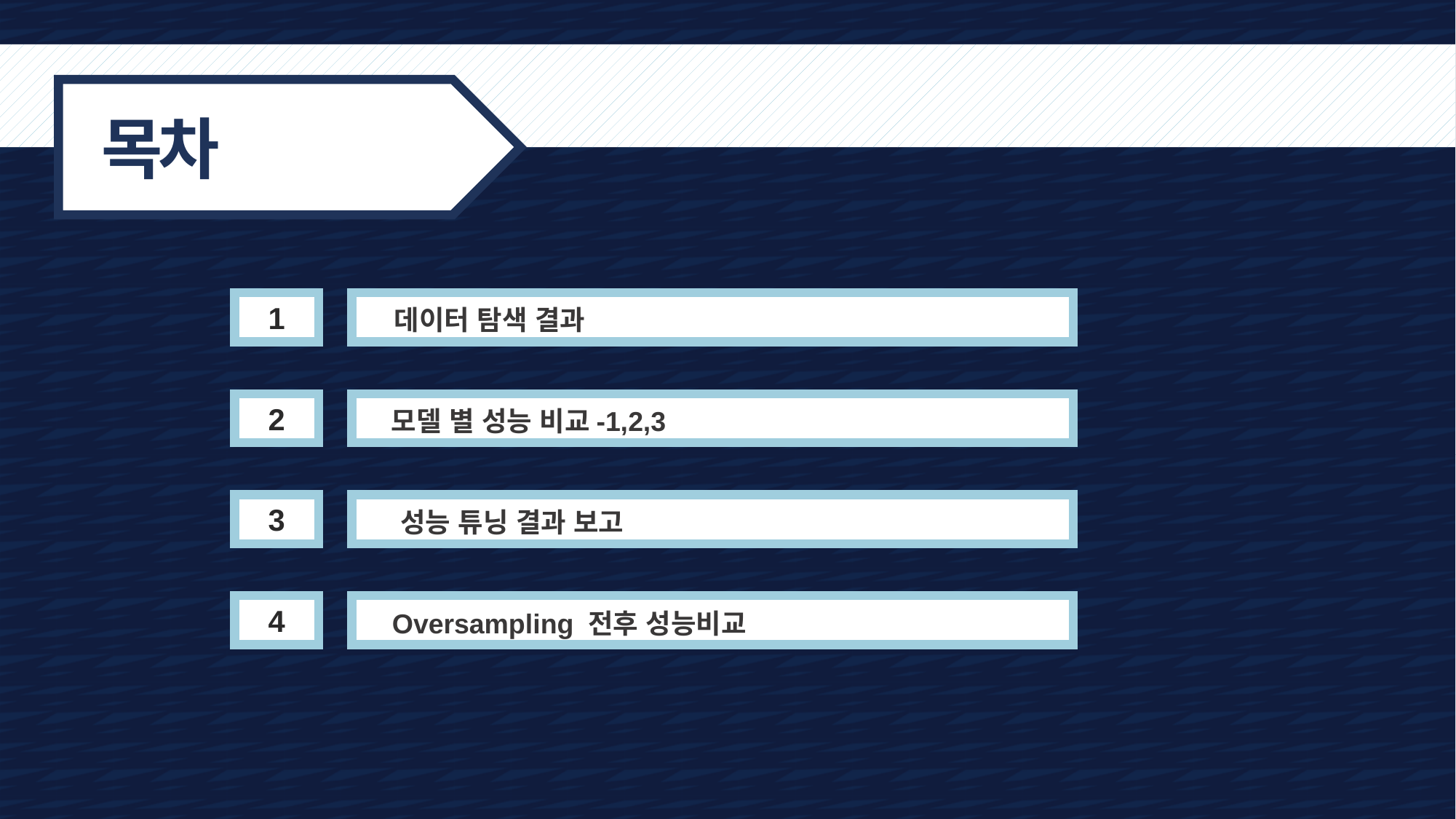

목차

1
데이터 탐색 결과

2
모델 별 성능 비교-1,2,3

3
성능 튜닝 결과 보고

4
Oversampling 전후 성능비교